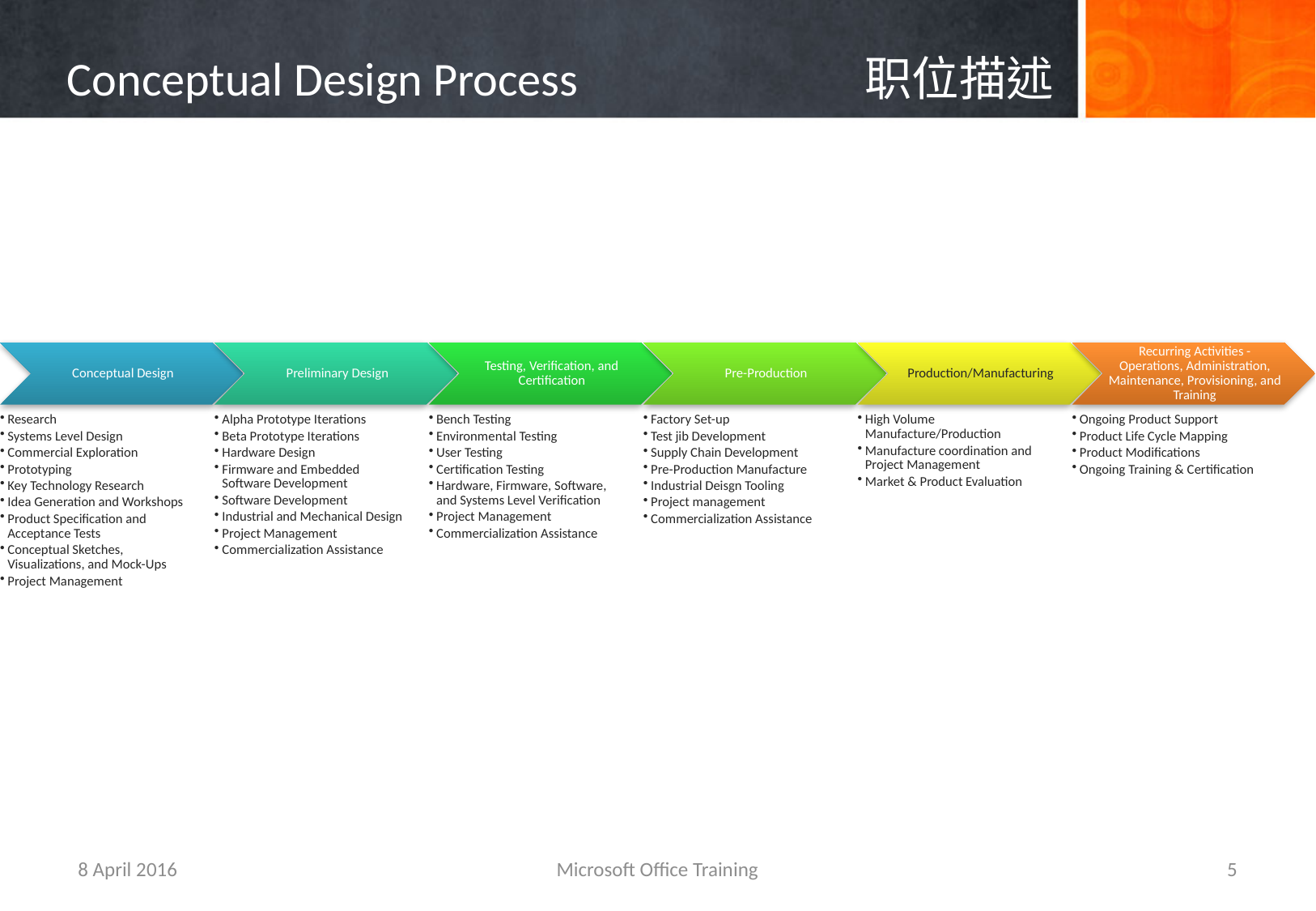

# Conceptual Design Process	职位描述
Conceptual Design
Research
Systems Level Design
Commercial Exploration
Prototyping
Key Technology Research
Idea Generation and Workshops
Product Specification and Acceptance Tests
Conceptual Sketches, Visualizations, and Mock-Ups
Project Management
Preliminary Design
Alpha Prototype Iterations
Beta Prototype Iterations
Hardware Design
Firmware and Embedded Software Development
Software Development
Industrial and Mechanical Design
Project Management
Commercialization Assistance
Testing, Verification, and Certification
Bench Testing
Environmental Testing
User Testing
Certification Testing
Hardware, Firmware, Software, and Systems Level Verification
Project Management
Commercialization Assistance
Pre-Production
Factory Set-up
Test jib Development
Supply Chain Development
Pre-Production Manufacture
Industrial Deisgn Tooling
Project management
Commercialization Assistance
Production/Manufacturing
High Volume Manufacture/Production
Manufacture coordination and Project Management
Market & Product Evaluation
Recurring Activities - Operations, Administration, Maintenance, Provisioning, and Training
Ongoing Product Support
Product Life Cycle Mapping
Product Modifications
Ongoing Training & Certification
8 April 2016
Microsoft Office Training
5